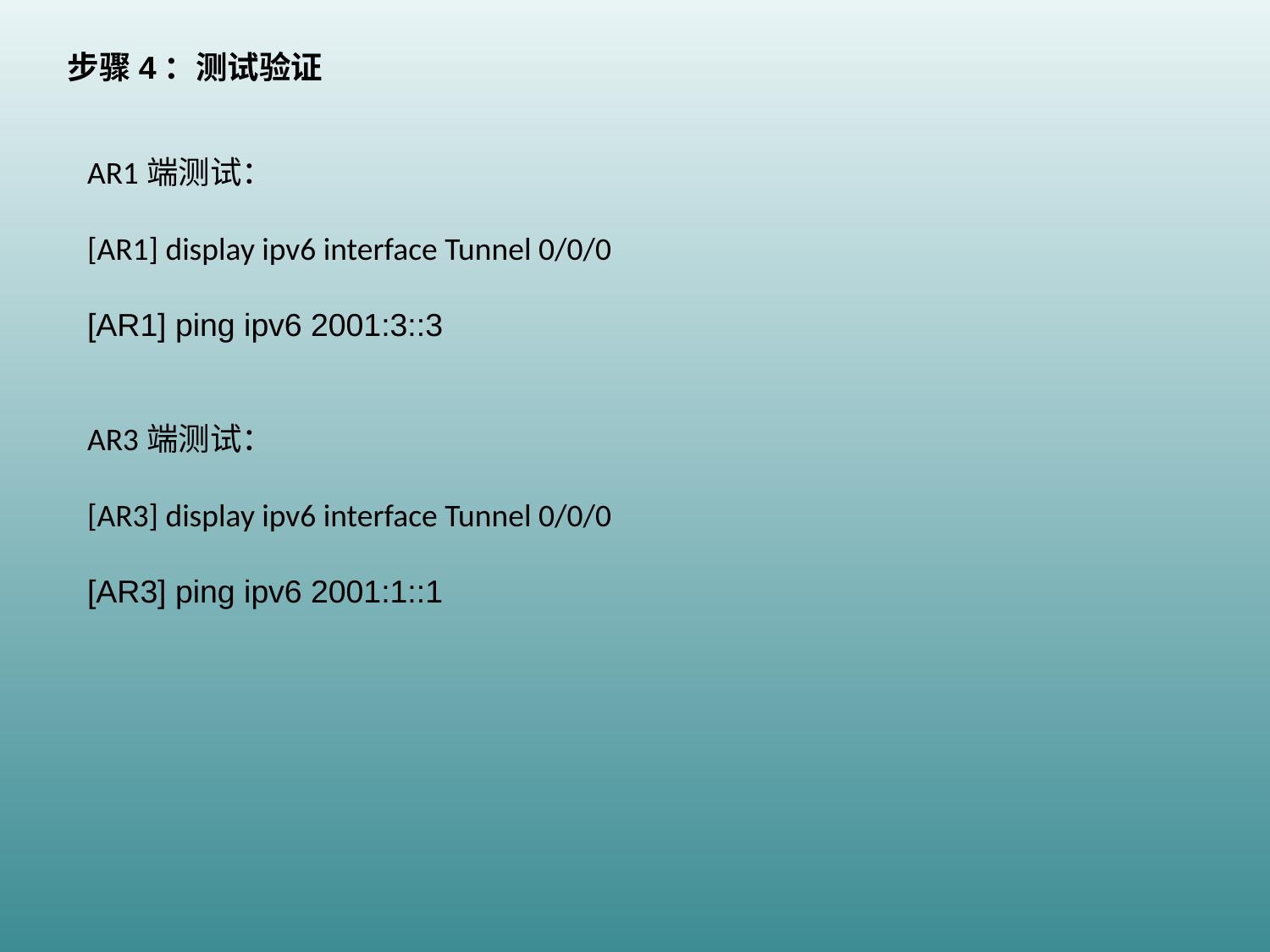

# 步骤4：测试验证
AR1端测试：

[AR1] display ipv6 interface Tunnel 0/0/0

[AR1] ping ipv6 2001:3::3

AR3端测试：

[AR3] display ipv6 interface Tunnel 0/0/0

[AR3] ping ipv6 2001:1::1